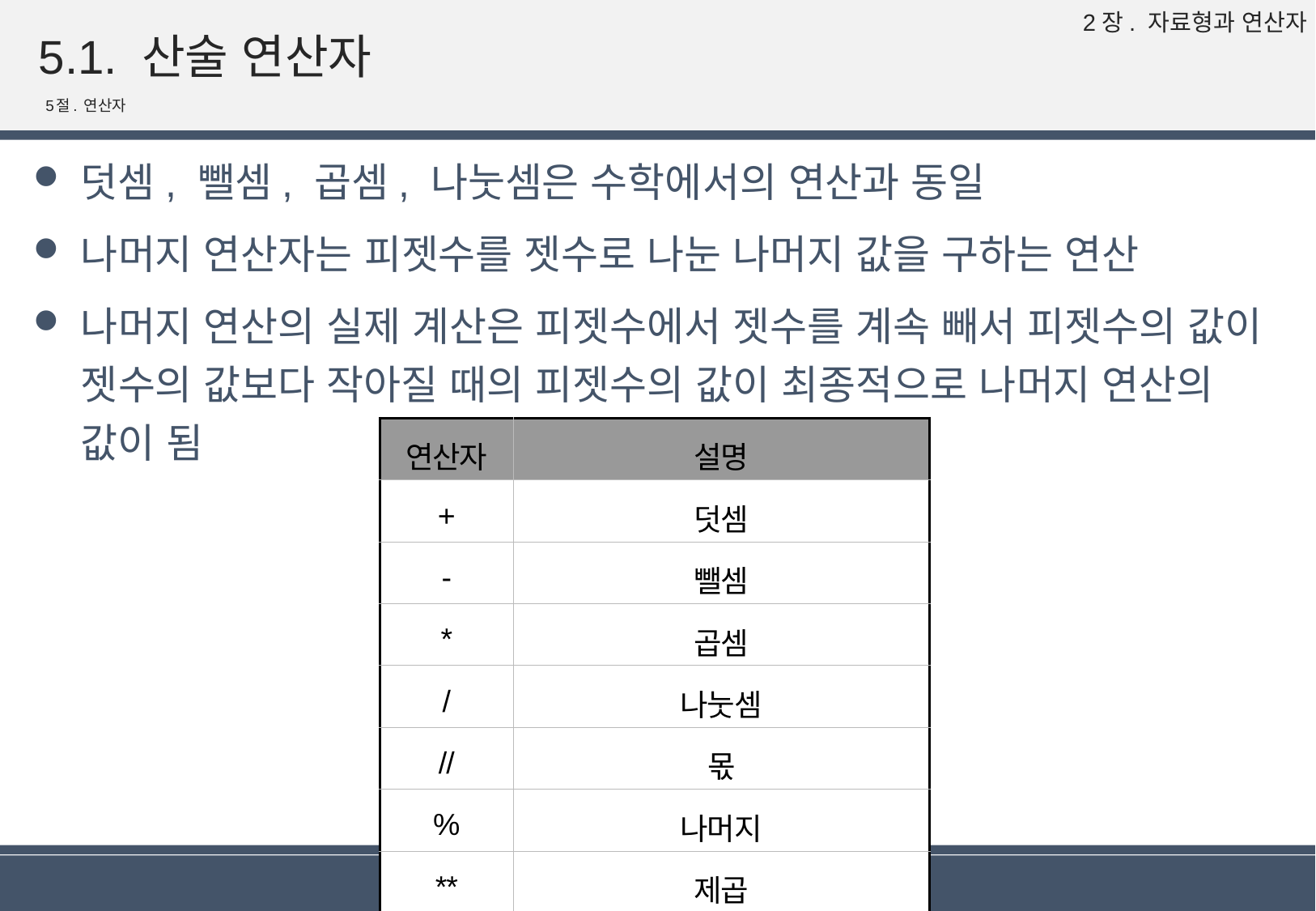

# 5.1. 산술 연산자
5절. 연산자
덧셈, 뺄셈, 곱셈, 나눗셈은 수학에서의 연산과 동일
나머지 연산자는 피젯수를 젯수로 나눈 나머지 값을 구하는 연산
나머지 연산의 실제 계산은 피젯수에서 젯수를 계속 빼서 피젯수의 값이 젯수의 값보다 작아질 때의 피젯수의 값이 최종적으로 나머지 연산의 값이 됨

| 연산자 | 설명 |
| --- | --- |
| + | 덧셈 |
| - | 뺄셈 |
| \* | 곱셈 |
| / | 나눗셈 |
| // | 몫 |
| % | 나머지 |
| \*\* | 제곱 |
47